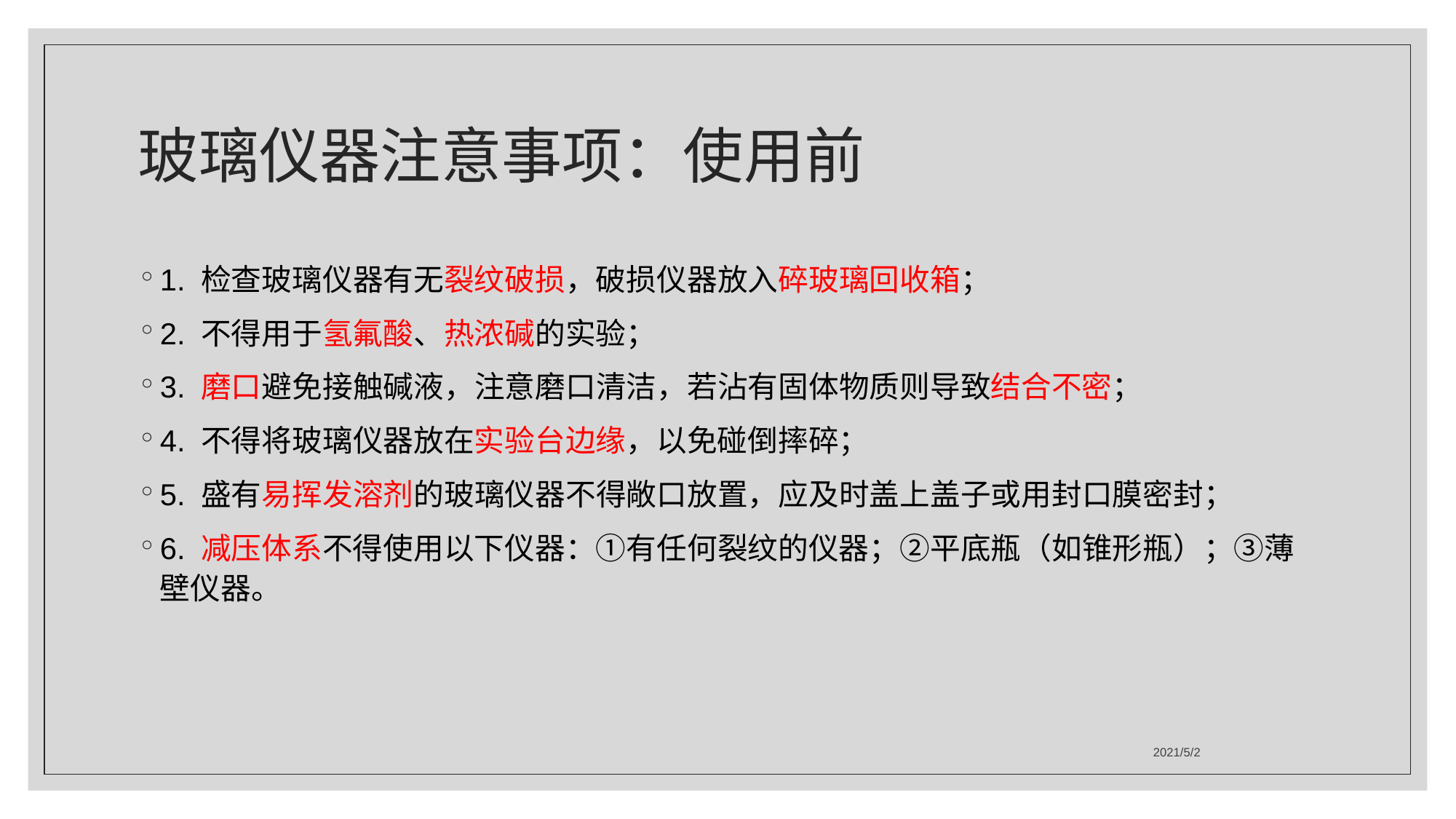

# 玻璃仪器注意事项：使用前
1. 检查玻璃仪器有无裂纹破损，破损仪器放入碎玻璃回收箱；
2. 不得用于氢氟酸、热浓碱的实验；
3. 磨口避免接触碱液，注意磨口清洁，若沾有固体物质则导致结合不密；
4. 不得将玻璃仪器放在实验台边缘，以免碰倒摔碎；
5. 盛有易挥发溶剂的玻璃仪器不得敞口放置，应及时盖上盖子或用封口膜密封；
6. 减压体系不得使用以下仪器：①有任何裂纹的仪器；②平底瓶（如锥形瓶）；③薄壁仪器。

2021/5/2